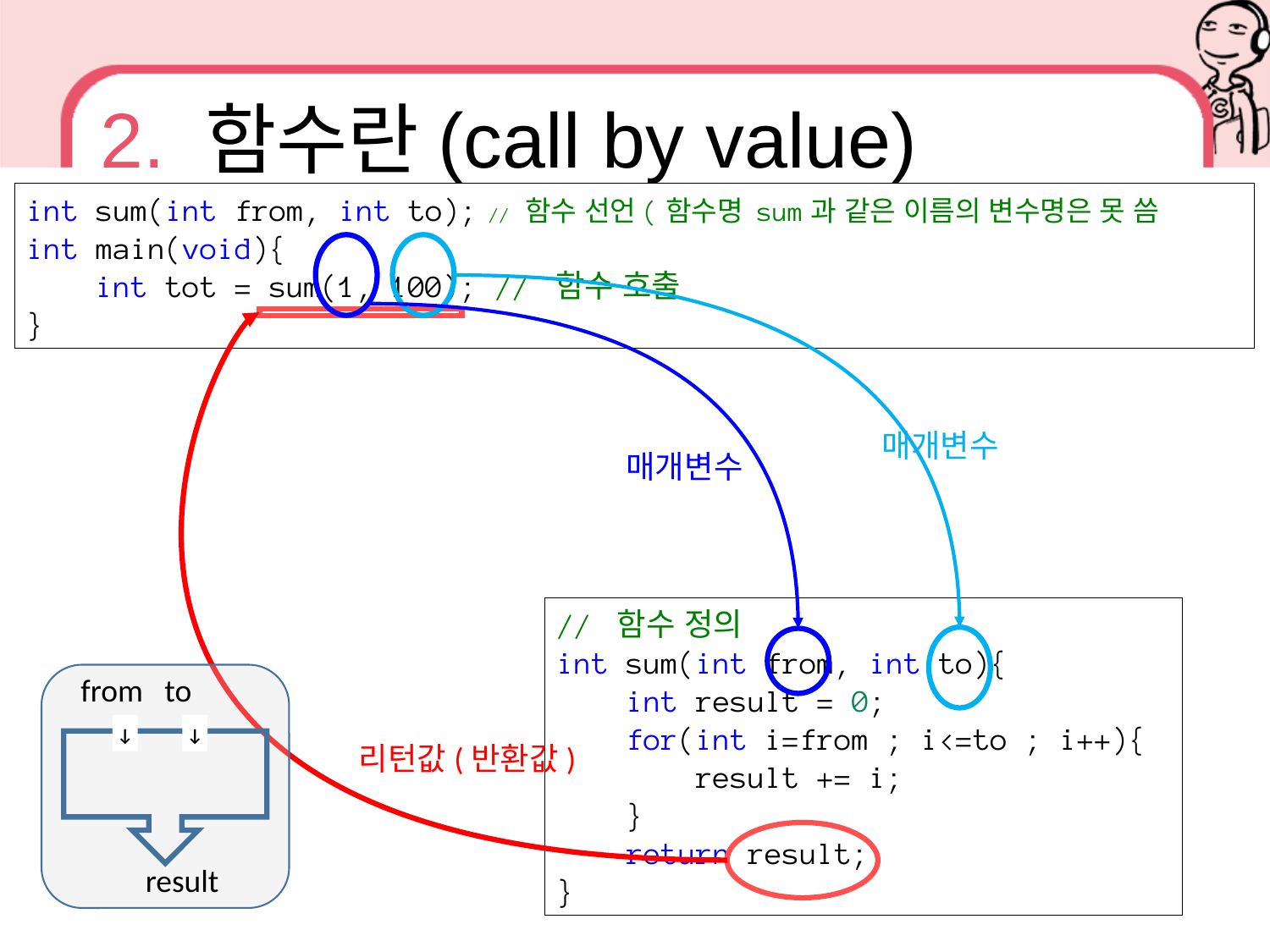

# 2. 함수란(call by value)
int sum(int from, int to); // 함수 선언(함수명 sum과 같은 이름의 변수명은 못 씀
int main(void){
    int tot = sum(1, 100); // 함수 호출
}

매개변수
매개변수

// 함수 정의
int sum(int from, int to){
    int result = 0;
    for(int i=from ; i<=to ; i++){
        result += i;
    }
    return result;
}

from   to

         result

↓
↓

리턴값(반환값)